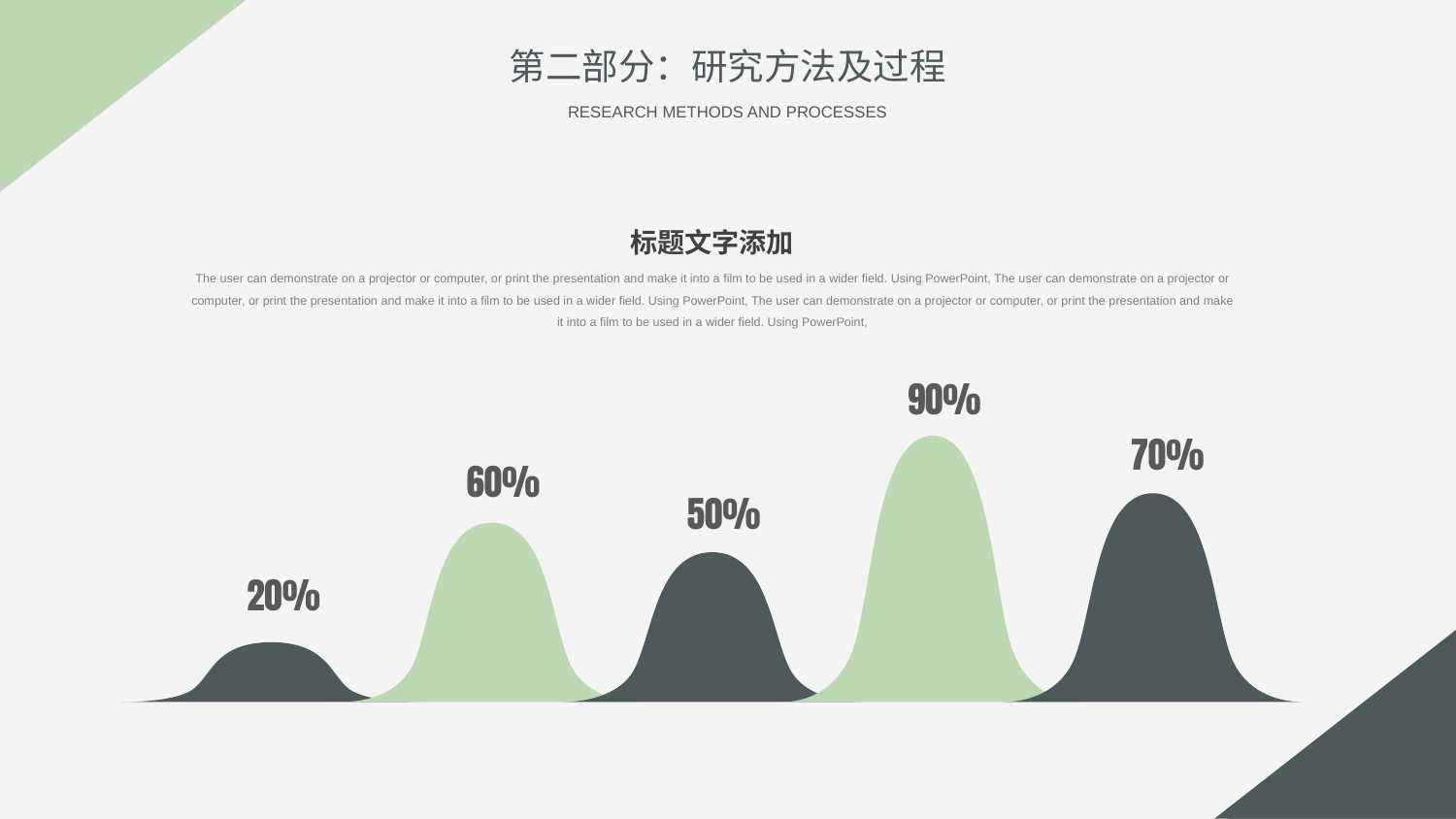

第二部分：研究方法及过程
RESEARCH METHODS AND PROCESSES
标题文字添加
The user can demonstrate on a projector or computer, or print the presentation and make it into a film to be used in a wider field. Using PowerPoint, The user can demonstrate on a projector or computer, or print the presentation and make it into a film to be used in a wider field. Using PowerPoint, The user can demonstrate on a projector or computer, or print the presentation and make it into a film to be used in a wider field. Using PowerPoint,
90%
70%

60%

50%

20%